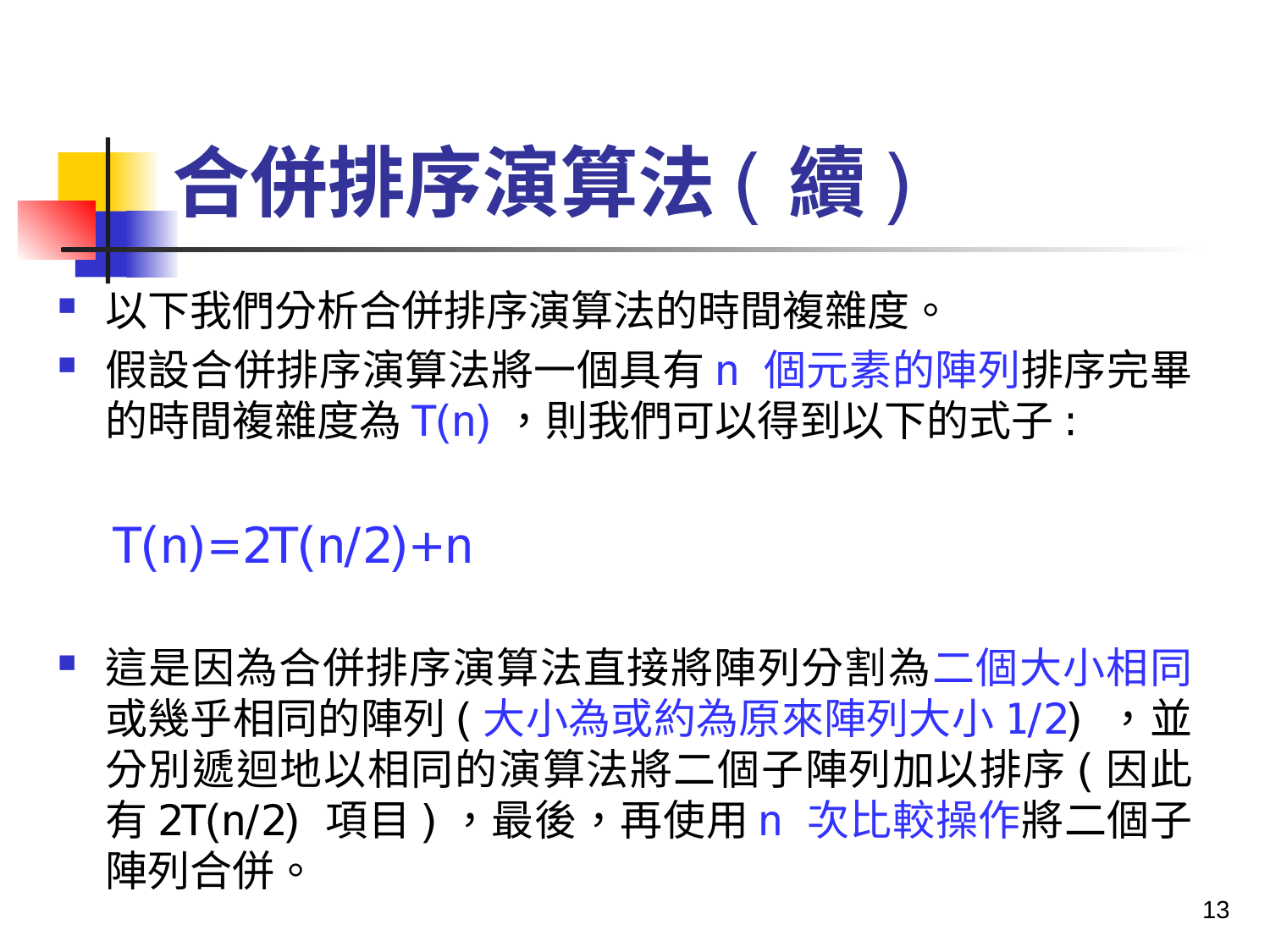

# 合併排序演算法(續)
以下我們分析合併排序演算法的時間複雜度。
假設合併排序演算法將一個具有n 個元素的陣列排序完畢的時間複雜度為T(n)，則我們可以得到以下的式子:

T(n)=2T(n/2)+n

這是因為合併排序演算法直接將陣列分割為二個大小相同或幾乎相同的陣列(大小為或約為原來陣列大小1/2) ，並分別遞迴地以相同的演算法將二個子陣列加以排序(因此有2T(n/2) 項目)，最後，再使用n 次比較操作將二個子陣列合併。
13